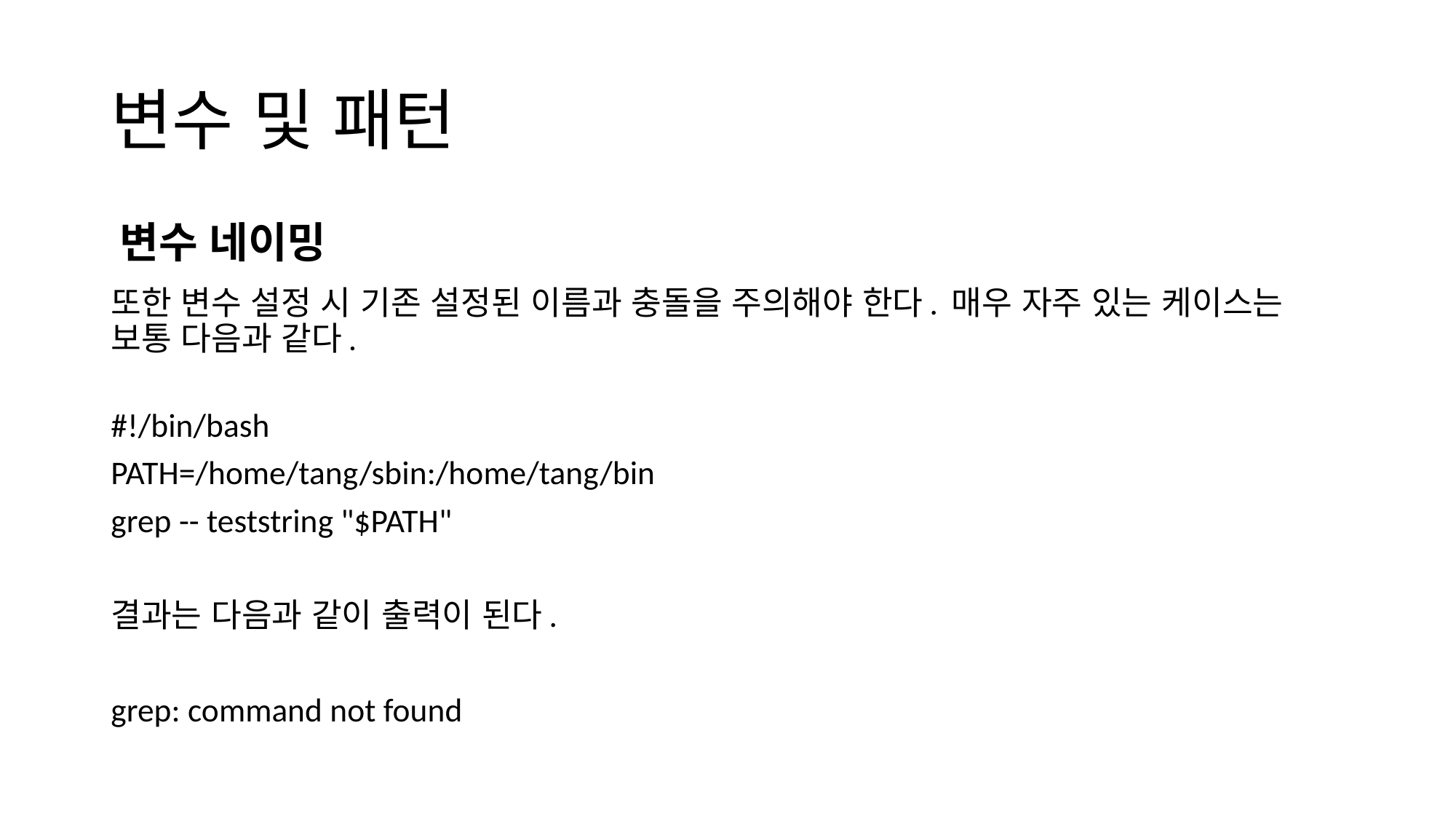

# 변수 및 패턴
변수 네이밍
또한 변수 설정 시 기존 설정된 이름과 충돌을 주의해야 한다. 매우 자주 있는 케이스는 보통 다음과 같다.
#!/bin/bash
PATH=/home/tang/sbin:/home/tang/bin
grep -- teststring "$PATH"

결과는 다음과 같이 출력이 된다.

grep: command not found